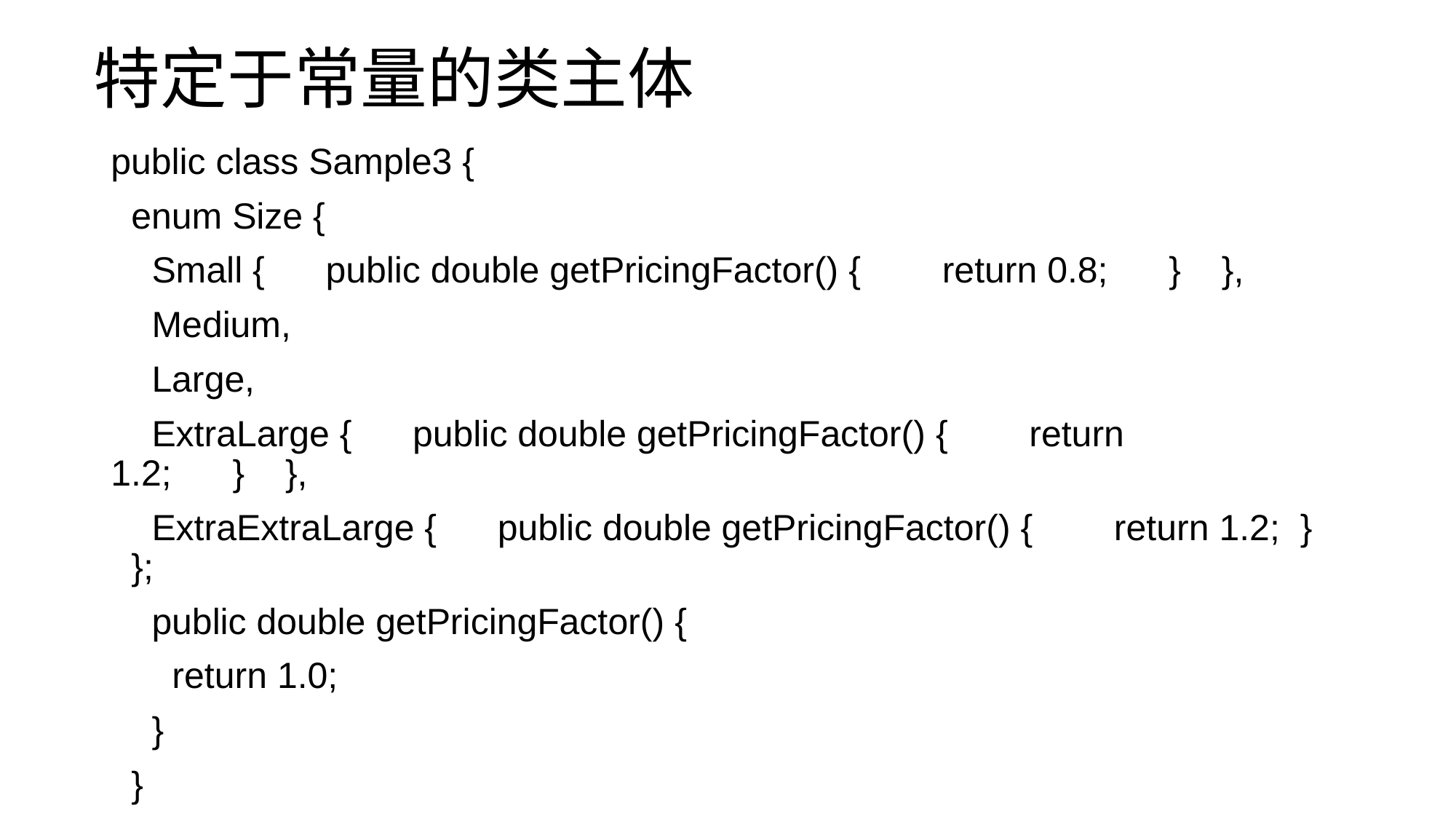

# 特定于常量的类主体
public class Sample3 {
  enum Size {
    Small {      public double getPricingFactor() {        return 0.8;      }    },
    Medium,
    Large,
    ExtraLarge {      public double getPricingFactor() {        return 1.2;      }    },
    ExtraExtraLarge {      public double getPricingFactor() {        return 1.2;  }    };
    public double getPricingFactor() {
      return 1.0;
    }
  }